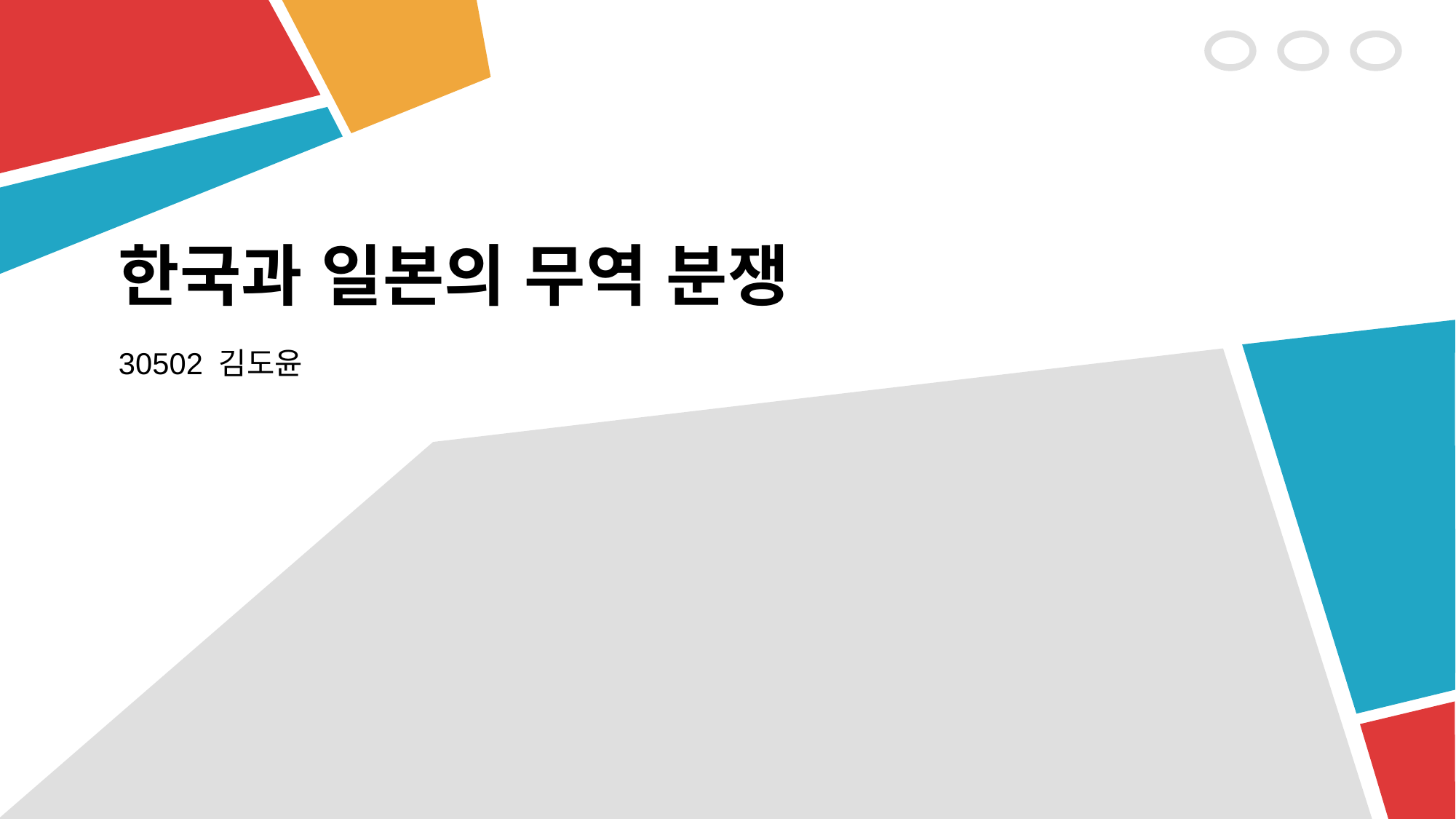

# 한국과 일본의 무역 분쟁
30502 김도윤